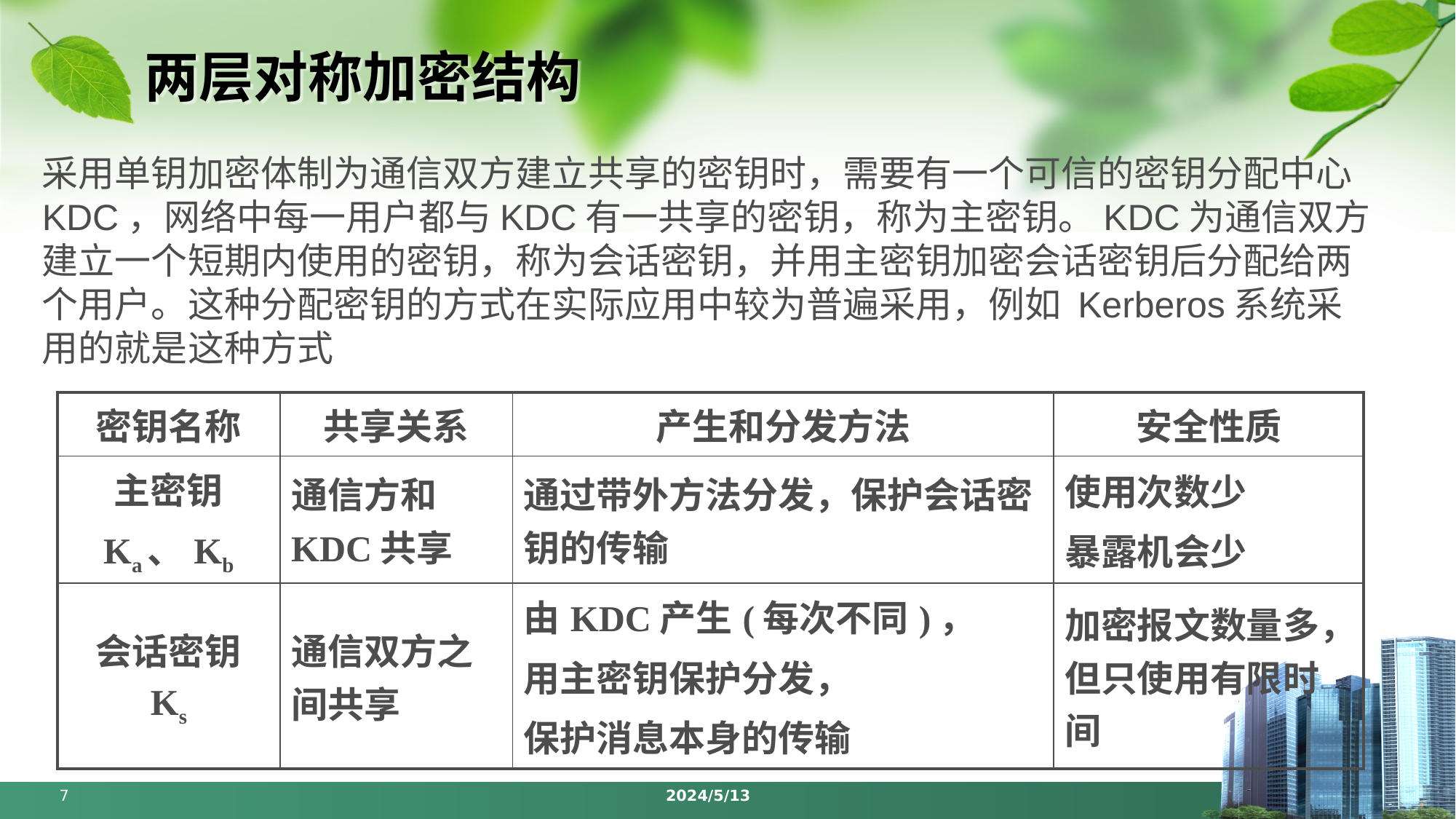

# 两层对称加密结构
采用单钥加密体制为通信双方建立共享的密钥时，需要有一个可信的密钥分配中心KDC，网络中每一用户都与KDC有一共享的密钥，称为主密钥。KDC为通信双方建立一个短期内使用的密钥，称为会话密钥，并用主密钥加密会话密钥后分配给两个用户。这种分配密钥的方式在实际应用中较为普遍采用，例如 Kerberos系统采用的就是这种方式
| 密钥名称 | 共享关系 | 产生和分发方法 | 安全性质 |
| --- | --- | --- | --- |
| 主密钥 Ka、Kb | 通信方和KDC共享 | 通过带外方法分发，保护会话密钥的传输 | 使用次数少 暴露机会少 |
| 会话密钥 Ks | 通信双方之间共享 | 由KDC产生(每次不同)， 用主密钥保护分发， 保护消息本身的传输 | 加密报文数量多，但只使用有限时间 |
7
2024/5/13